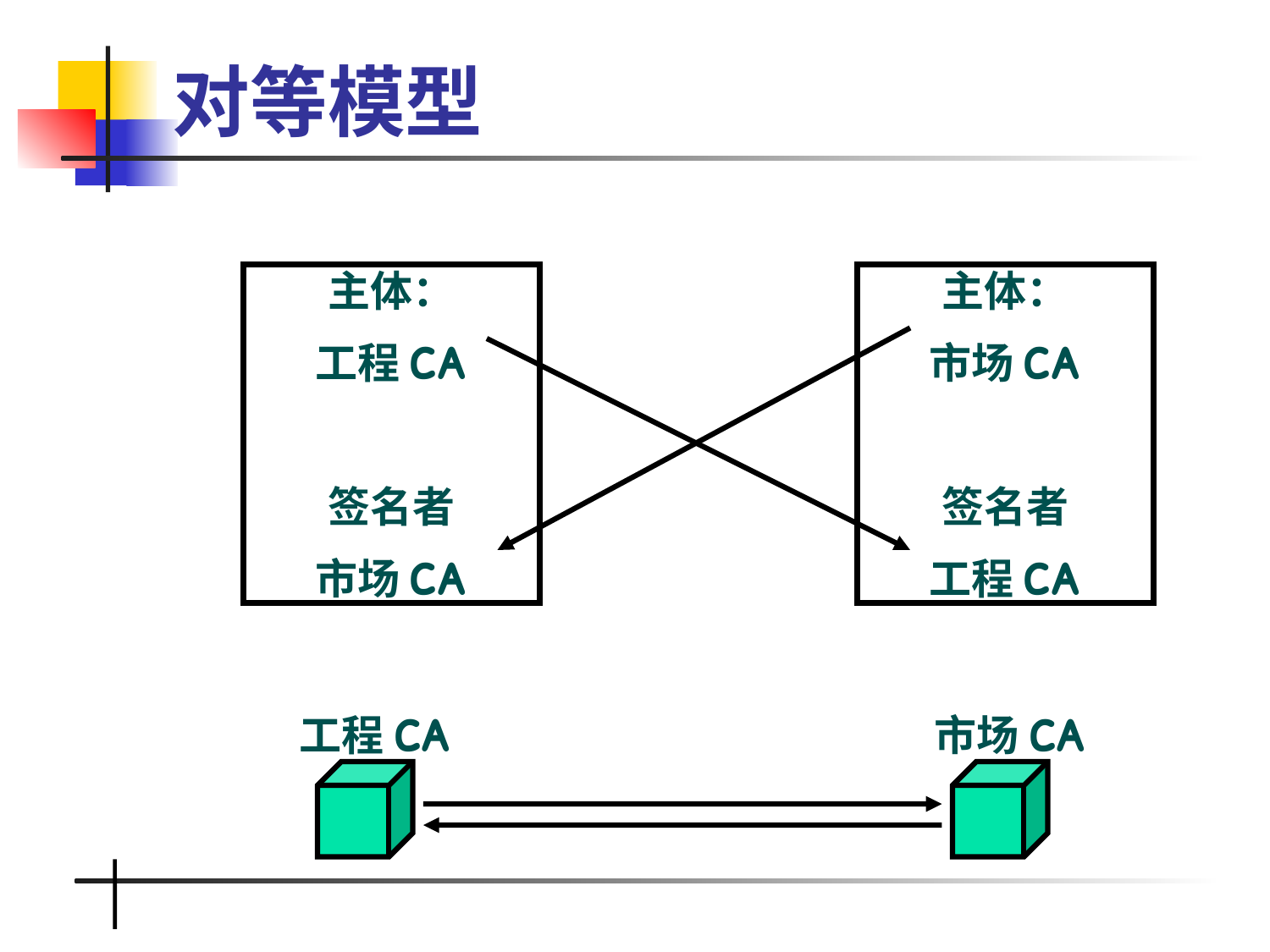

# 对等模型
主体：
工程CA

签名者
市场CA
主体：
市场CA

签名者
工程CA

工程CA
市场CA